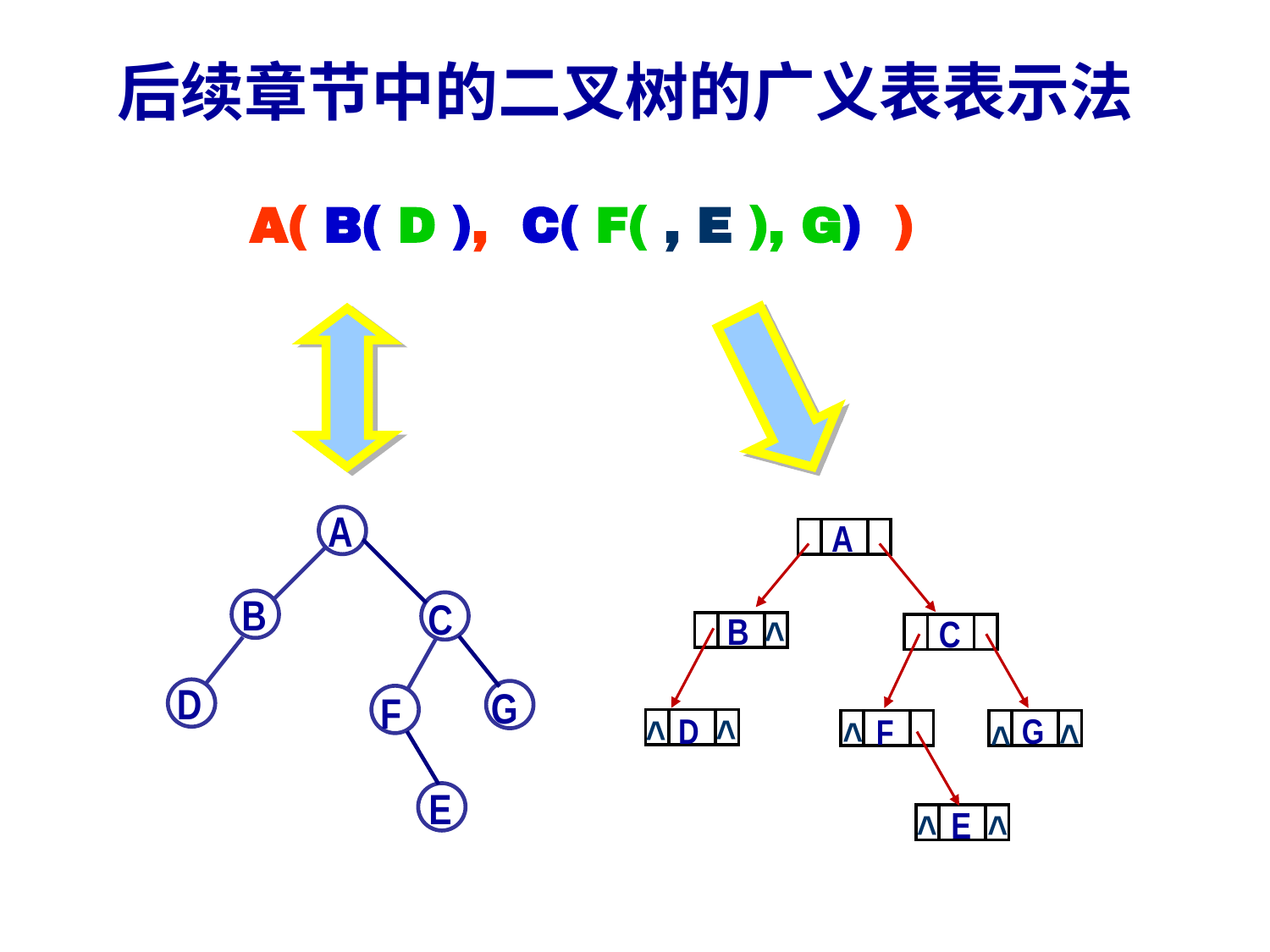

后续章节中的二叉树的广义表表示法
        A( B( D ),  C( F( , E ), G)  )

A

B

C

D

G
F

E

A

B
^
C

^
^
D
G
F
^
^
^

E
^
^